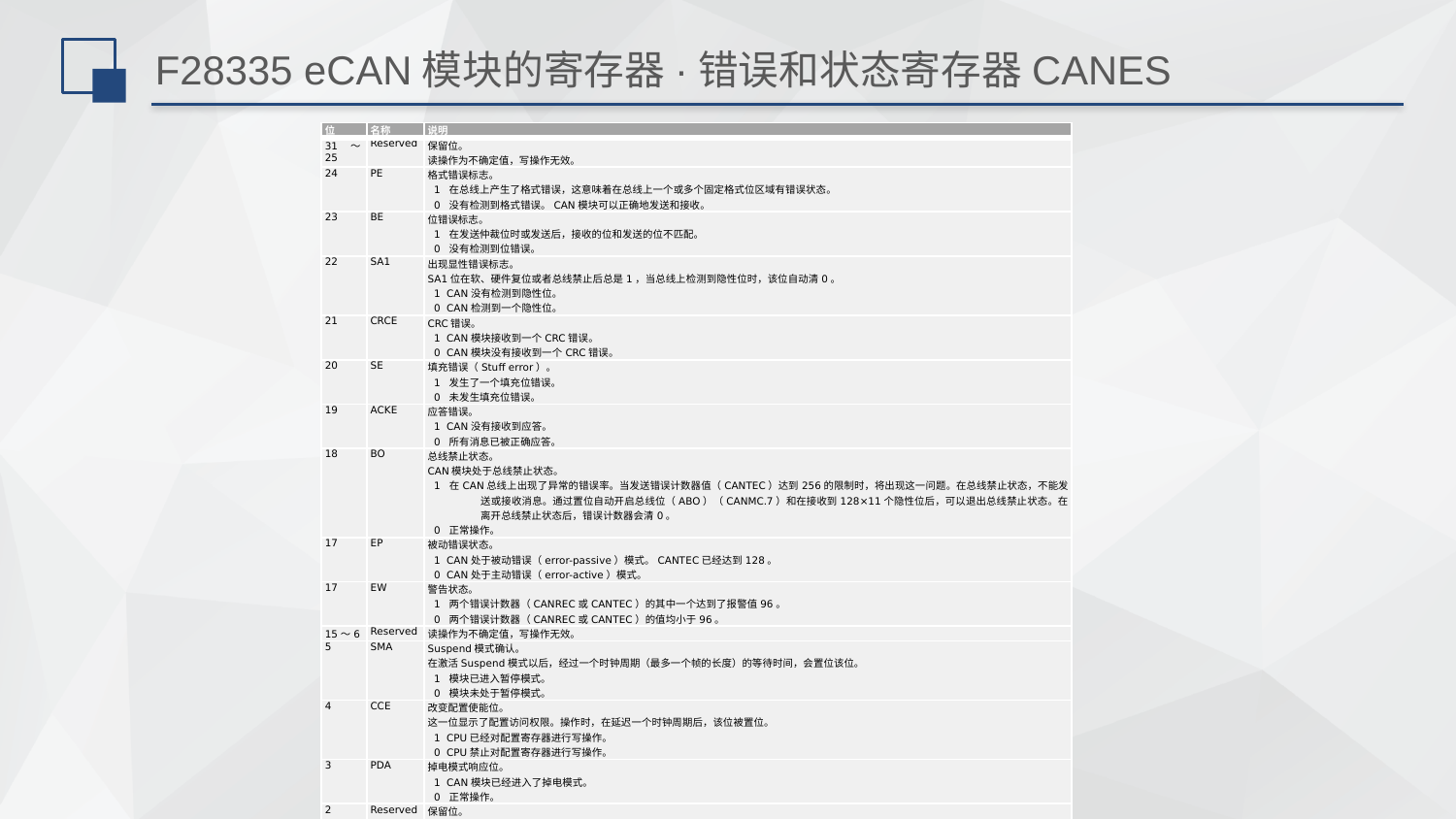

# F28335 eCAN模块的寄存器·错误和状态寄存器CANES
| 位 | 名称 | 说明 |
| --- | --- | --- |
| 31～25 | Reserved | 保留位。 读操作为不确定值，写操作无效。 |
| 24 | PE | 格式错误标志。 1 在总线上产生了格式错误，这意味着在总线上一个或多个固定格式位区域有错误状态。 0 没有检测到格式错误。CAN模块可以正确地发送和接收。 |
| 23 | BE | 位错误标志。 1 在发送仲裁位时或发送后，接收的位和发送的位不匹配。 0 没有检测到位错误。 |
| 22 | SA1 | 出现显性错误标志。 SA1位在软、硬件复位或者总线禁止后总是1，当总线上检测到隐性位时，该位自动清0。 1 CAN没有检测到隐性位。 0 CAN检测到一个隐性位。 |
| 21 | CRCE | CRC错误。 1 CAN模块接收到一个CRC错误。 0 CAN模块没有接收到一个CRC错误。 |
| 20 | SE | 填充错误（Stuff error）。 1 发生了一个填充位错误。 0 未发生填充位错误。 |
| 19 | ACKE | 应答错误。 1 CAN没有接收到应答。 0 所有消息已被正确应答。 |
| 18 | BO | 总线禁止状态。 CAN模块处于总线禁止状态。 1 在CAN总线上出现了异常的错误率。当发送错误计数器值（CANTEC）达到256的限制时，将出现这一问题。在总线禁止状态，不能发送或接收消息。通过置位自动开启总线位（ABO）（CANMC.7）和在接收到128×11个隐性位后，可以退出总线禁止状态。在离开总线禁止状态后，错误计数器会清0。 0 正常操作。 |
| 17 | EP | 被动错误状态。 1 CAN处于被动错误（error-passive）模式。CANTEC已经达到128。 0 CAN处于主动错误（error-active）模式。 |
| 17 | EW | 警告状态。 1 两个错误计数器（CANREC或CANTEC）的其中一个达到了报警值96。 0 两个错误计数器（CANREC或CANTEC）的值均小于96。 |
| 15～6 | Reserved | 读操作为不确定值，写操作无效。 |
| 5 | SMA | Suspend模式确认。 在激活Suspend模式以后，经过一个时钟周期（最多一个帧的长度）的等待时间，会置位该位。 1 模块已进入暂停模式。 0 模块未处于暂停模式。 |
| 4 | CCE | 改变配置使能位。 这一位显示了配置访问权限。操作时，在延迟一个时钟周期后，该位被置位。 1 CPU已经对配置寄存器进行写操作。 0 CPU禁止对配置寄存器进行写操作。 |
| 3 | PDA | 掉电模式响应位。 1 CAN模块已经进入了掉电模式。 0 正常操作。 |
| 2 | Reserved | 保留位。 读操作为不确定值，写操作无效。 |
| 1 | RM | 接收模式位。 CAN模块处于接收模式。不管邮箱的配置如何，这一位反映的是CAN模块实际正在进行的操作。 1 CAN模块正在接收消息。 0 CAN模块没有接收消息。 |
| 0 | TM | 发送模式位。 CAN模块处于发送模式。不管邮箱的配置如何，这一位反映的是CPK模块实际正在进行的操作。 1 CAN模块正在发送消息。 0 CAN模块没有发送消息。 |